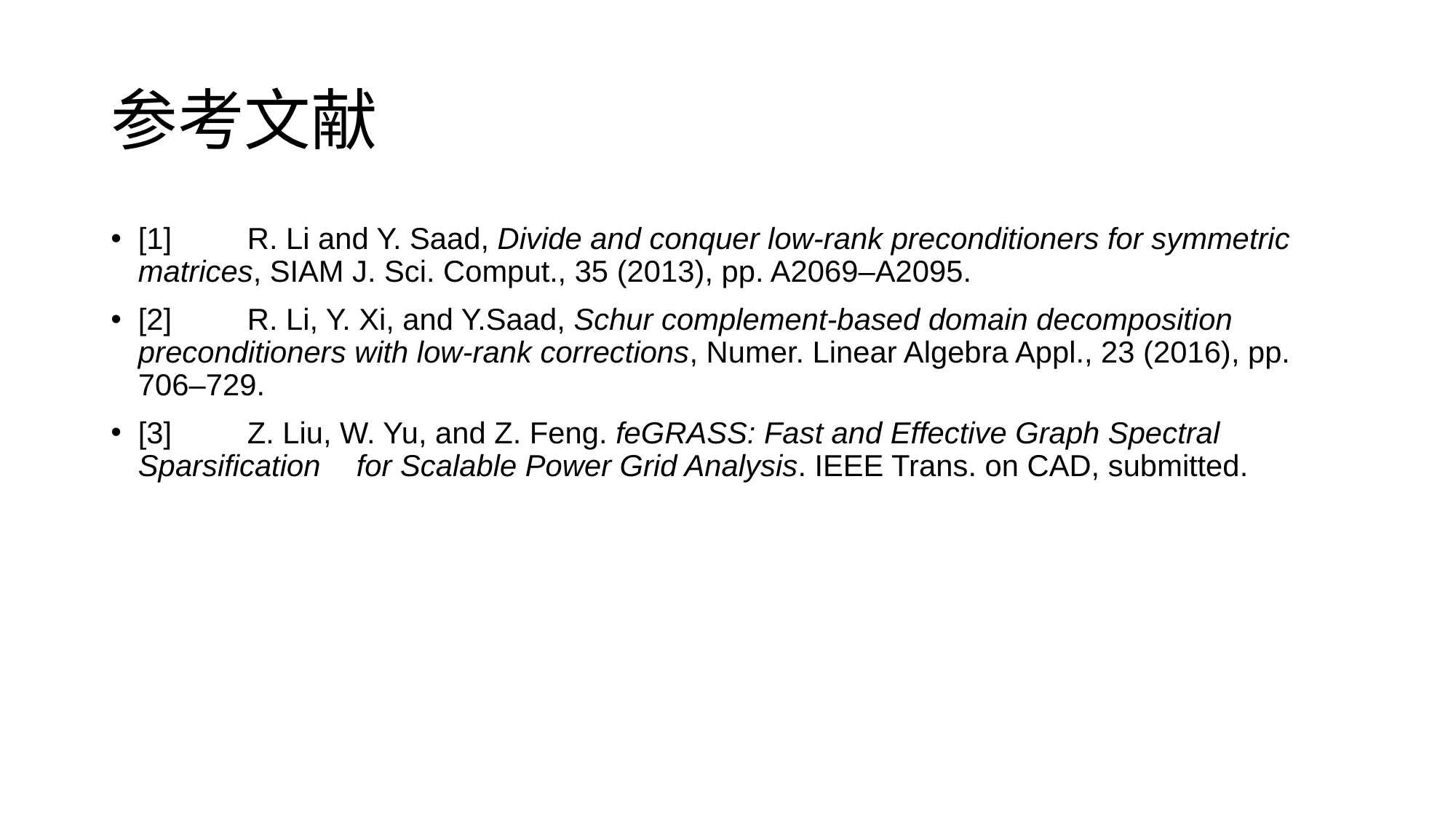

# 参考文献
[1]	R. Li and Y. Saad, Divide and conquer low-rank preconditioners for symmetric 	matrices, SIAM J. Sci. Comput., 35 (2013), pp. A2069–A2095.
[2]	R. Li, Y. Xi, and Y.Saad, Schur complement-based domain decomposition 	preconditioners with low-rank corrections, Numer. Linear Algebra Appl., 23 (2016), pp. 	706–729.
[3]	Z. Liu, W. Yu, and Z. Feng. feGRASS: Fast and Effective Graph Spectral Sparsification 	for Scalable Power Grid Analysis. IEEE Trans. on CAD, submitted.